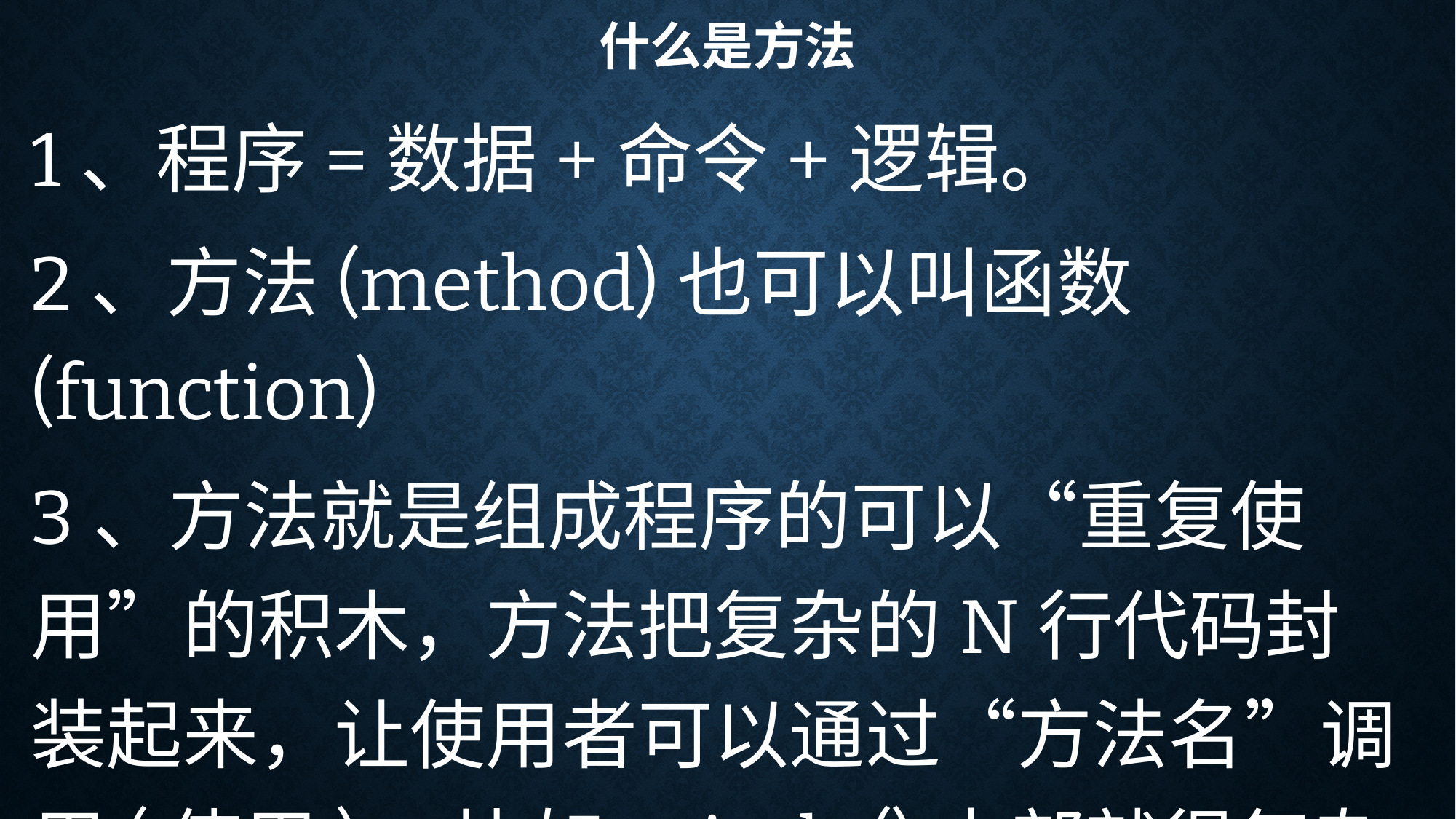

# 什么是方法
1、程序=数据+命令+逻辑。
2、方法(method)也可以叫函数(function)
3、方法就是组成程序的可以“重复使用”的积木，方法把复杂的N行代码封装起来，让使用者可以通过“方法名”调用(使用)。比如println()内部就很复杂。